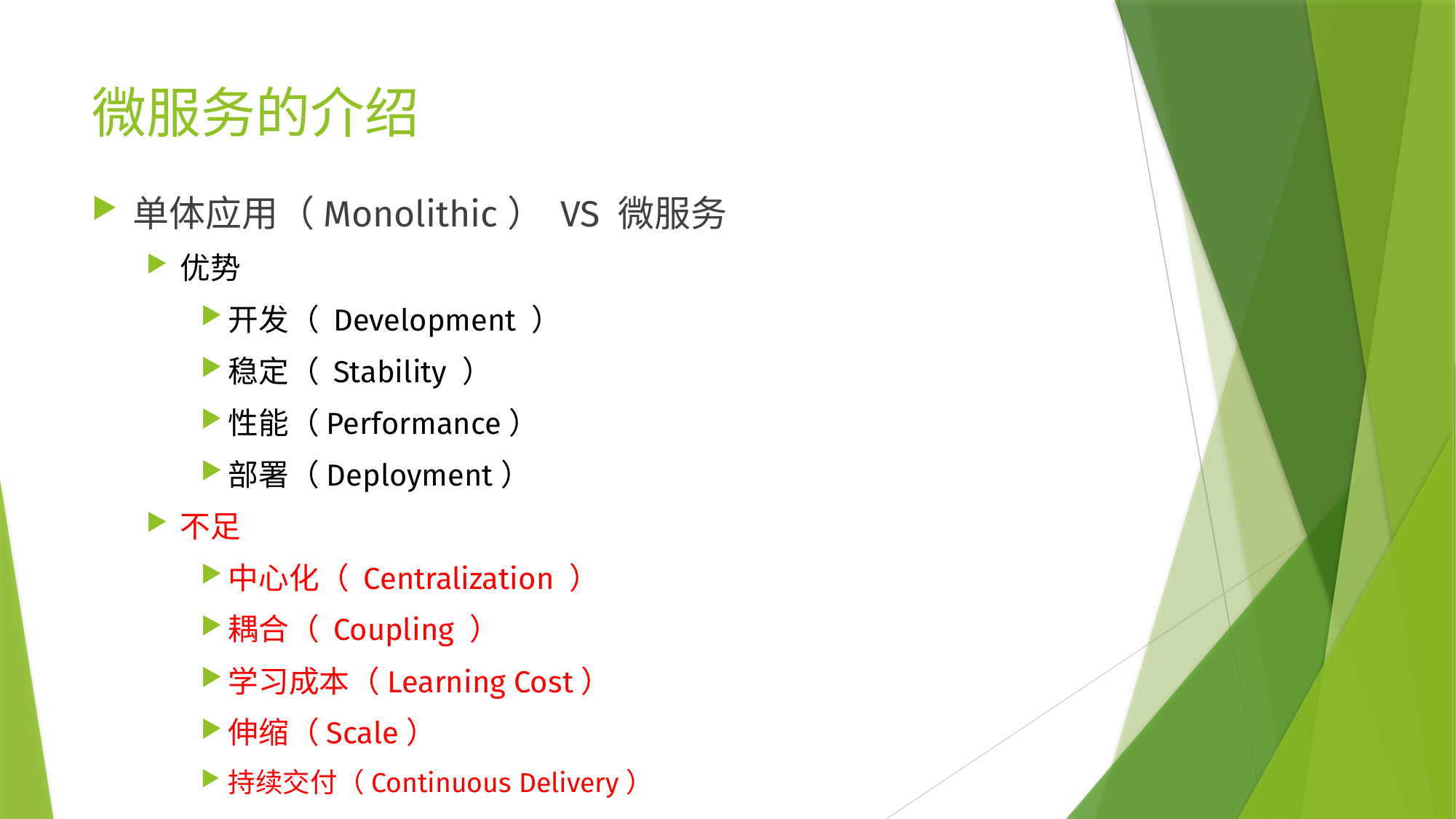

# 微服务的介绍
单体应用（Monolithic） VS 微服务
优势
开发（ Development ）
稳定（ Stability ）
性能（Performance）
部署（Deployment）
不足
中心化（ Centralization ）
耦合（ Coupling ）
学习成本（Learning Cost）
伸缩（Scale）
持续交付（Continuous Delivery）